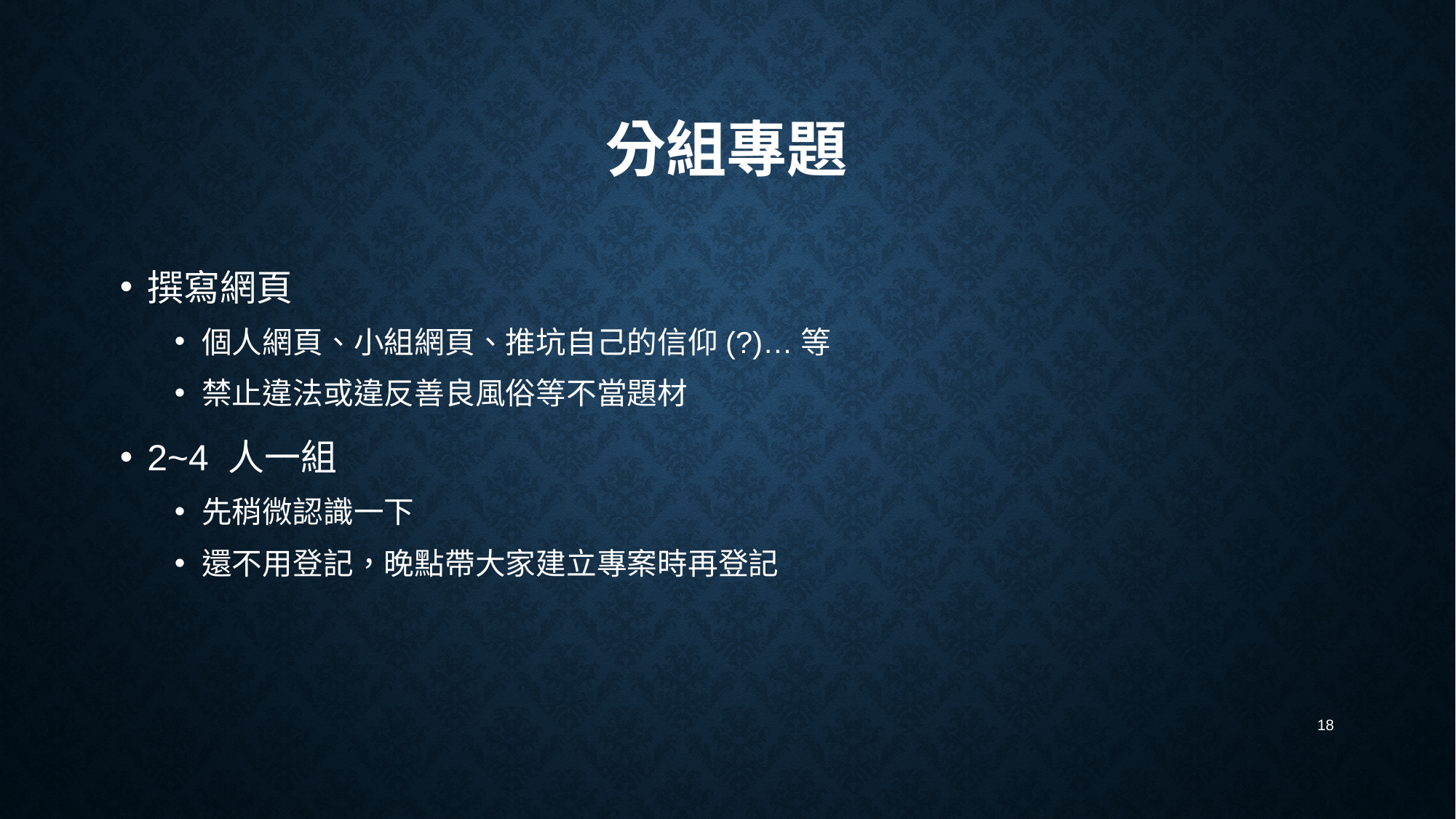

# 分組專題
撰寫網頁
個人網頁、小組網頁、推坑自己的信仰(?)…等
禁止違法或違反善良風俗等不當題材
2~4 人一組
先稍微認識一下
還不用登記，晚點帶大家建立專案時再登記

18